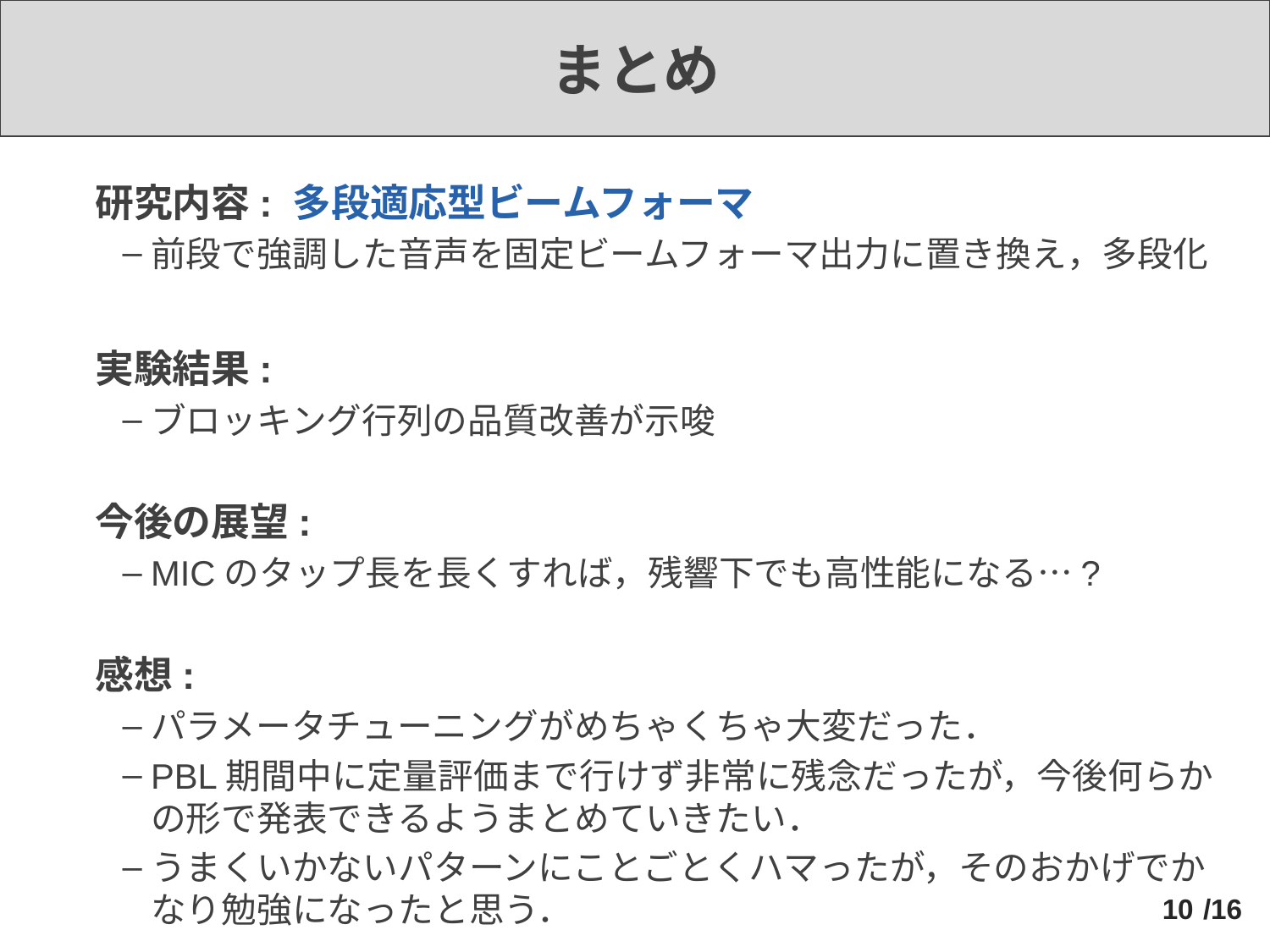

# まとめ
研究内容: 多段適応型ビームフォーマ
前段で強調した音声を固定ビームフォーマ出力に置き換え，多段化

実験結果:
ブロッキング行列の品質改善が示唆

今後の展望:
MICのタップ長を長くすれば，残響下でも高性能になる…?

感想:
パラメータチューニングがめちゃくちゃ大変だった．
PBL期間中に定量評価まで行けず非常に残念だったが，今後何らかの形で発表できるようまとめていきたい．
うまくいかないパターンにことごとくハマったが，そのおかげでかなり勉強になったと思う．

10